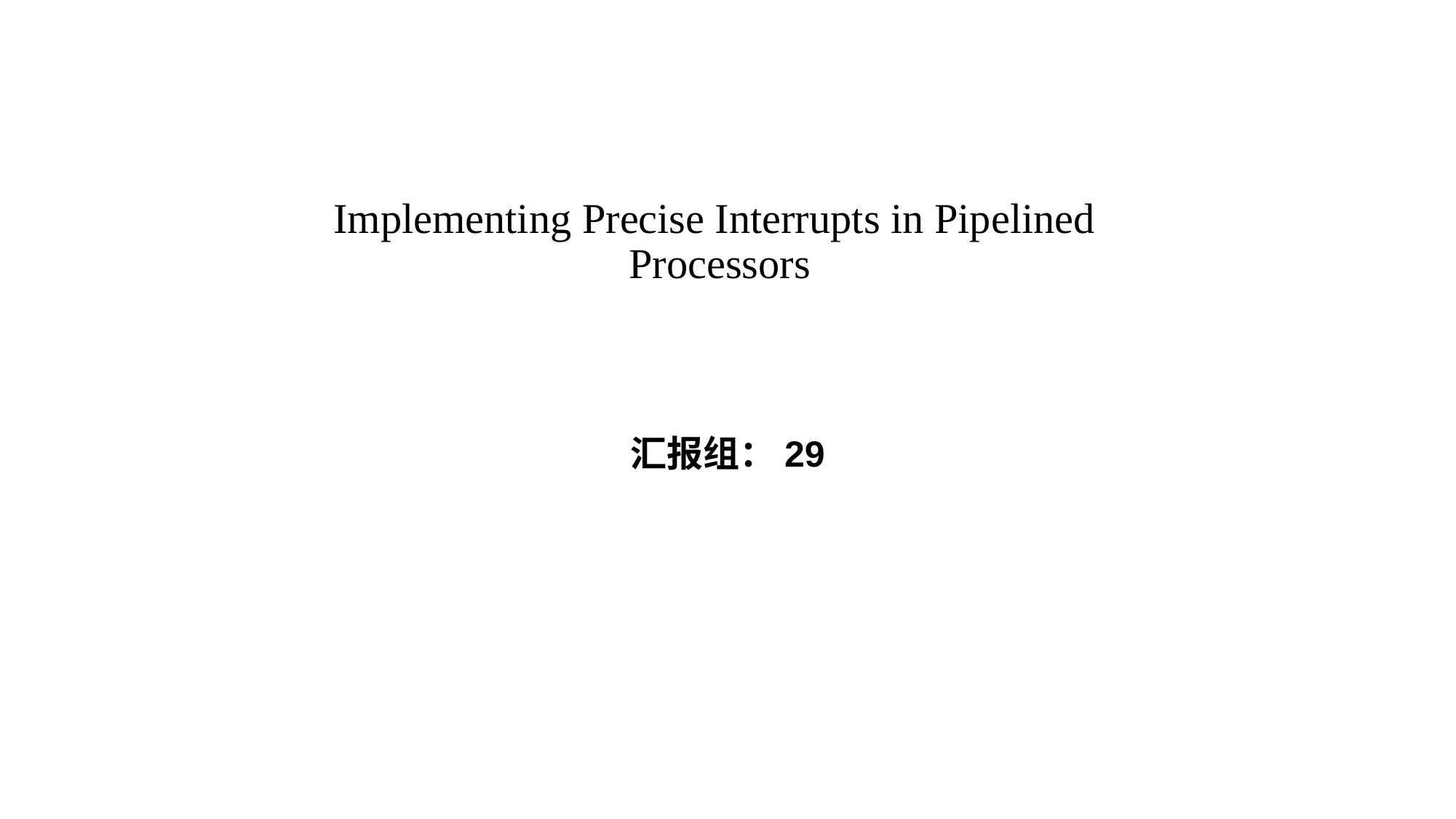

# Implementing Precise Interrupts in Pipelined Processors
汇报组：29